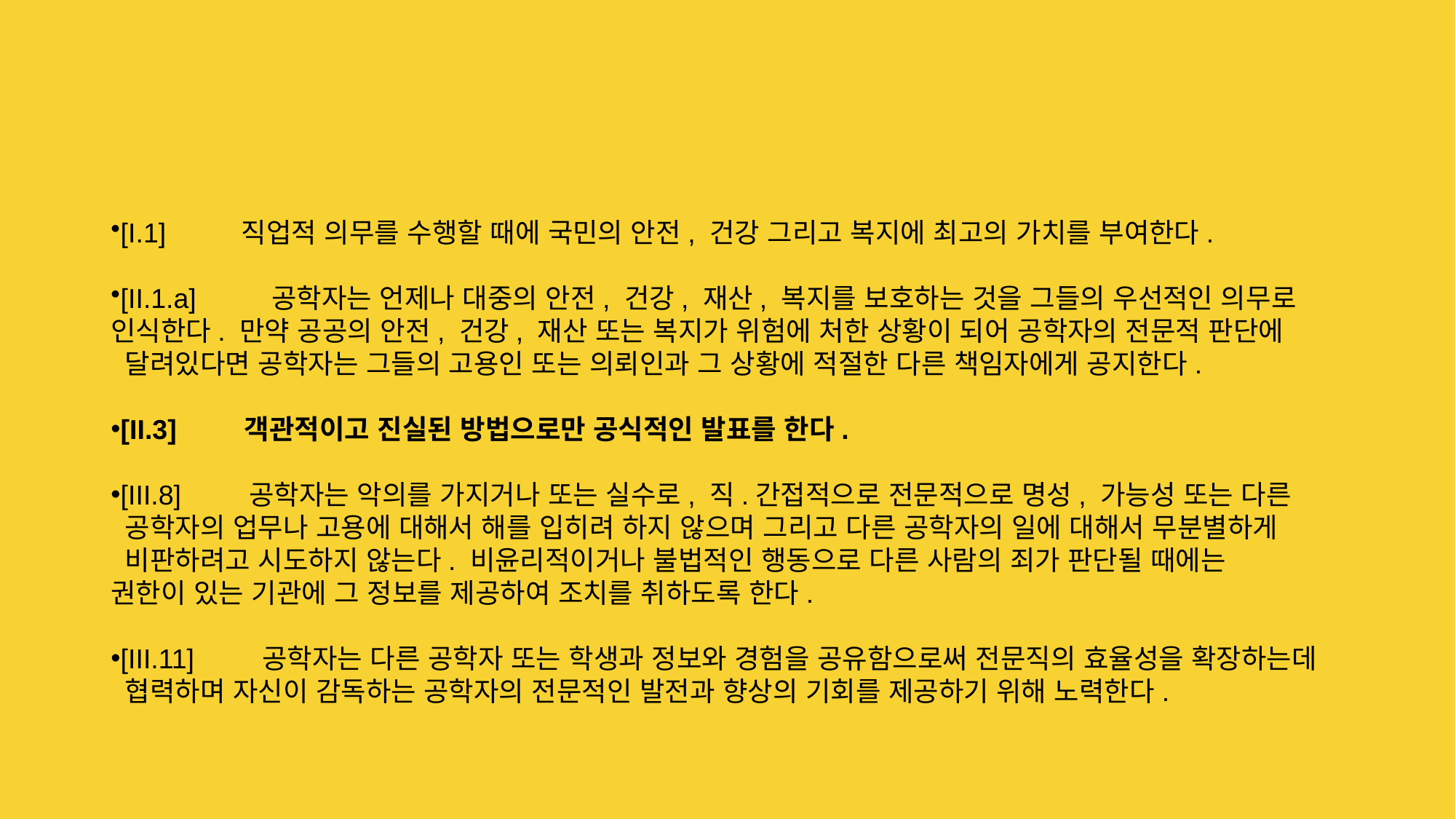

#

[I.1]         직업적 의무를 수행할 때에 국민의 안전, 건강 그리고 복지에 최고의 가치를 부여한다.

[II.1.a]         공학자는 언제나 대중의 안전, 건강, 재산, 복지를 보호하는 것을 그들의 우선적인 의무로
인식한다. 만약 공공의 안전, 건강, 재산 또는 복지가 위험에 처한 상황이 되어 공학자의 전문적 판단에
 달려있다면 공학자는 그들의 고용인 또는 의뢰인과 그 상황에 적절한 다른 책임자에게 공지한다.

[II.3]        객관적이고 진실된 방법으로만 공식적인 발표를 한다.

[III.8]        공학자는 악의를 가지거나 또는 실수로, 직.간접적으로 전문적으로 명성, 가능성 또는 다른
 공학자의 업무나 고용에 대해서 해를 입히려 하지 않으며 그리고 다른 공학자의 일에 대해서 무분별하게
 비판하려고 시도하지 않는다. 비윤리적이거나 불법적인 행동으로 다른 사람의 죄가 판단될 때에는
권한이 있는 기관에 그 정보를 제공하여 조치를 취하도록 한다.

[III.11]        공학자는 다른 공학자 또는 학생과 정보와 경험을 공유함으로써 전문직의 효율성을 확장하는데
 협력하며 자신이 감독하는 공학자의 전문적인 발전과 향상의 기회를 제공하기 위해 노력한다.